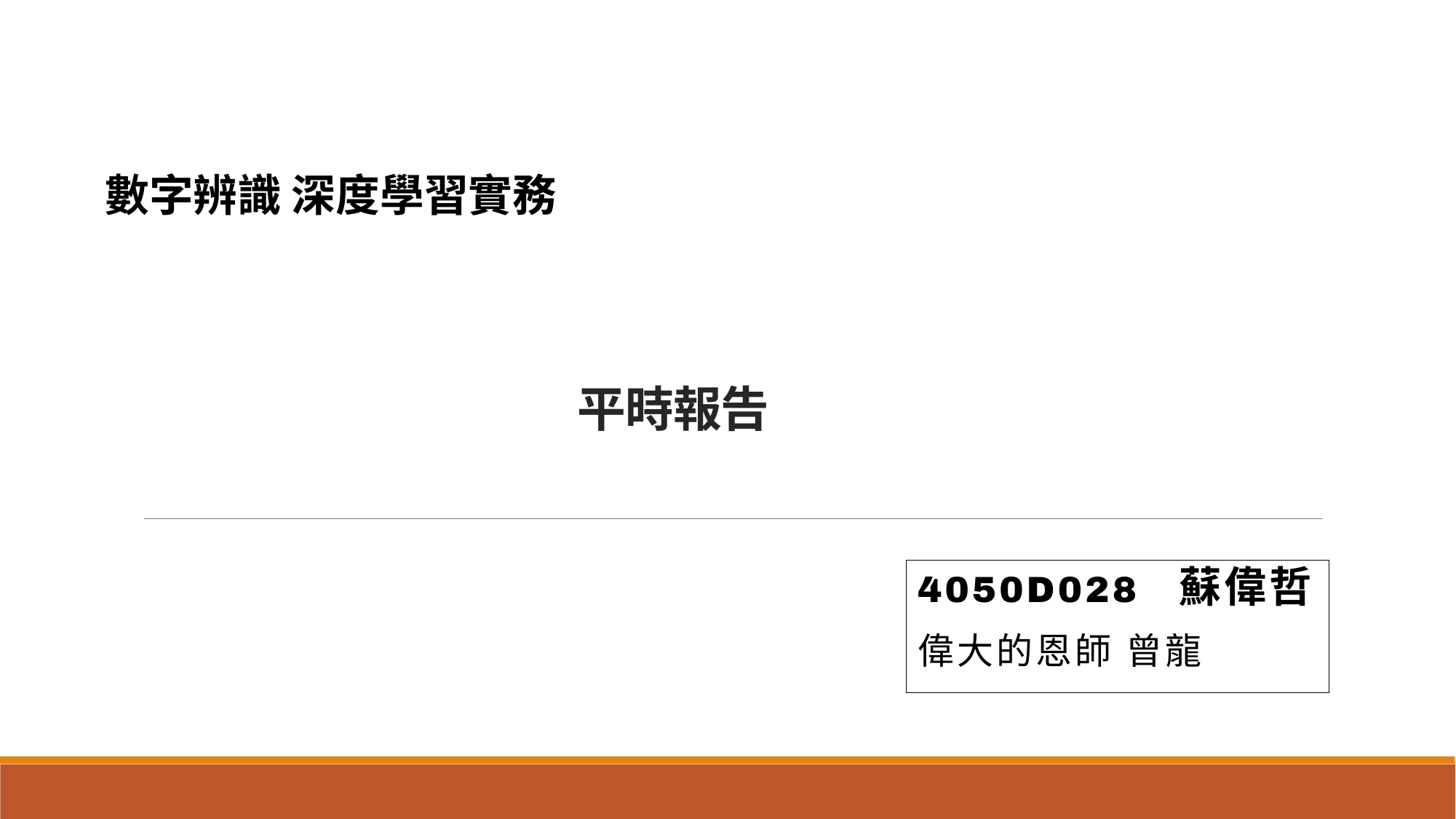

數字辨識 深度學習實務
# 平時報告
4050D028  蘇偉哲
偉大的恩師 曾龍